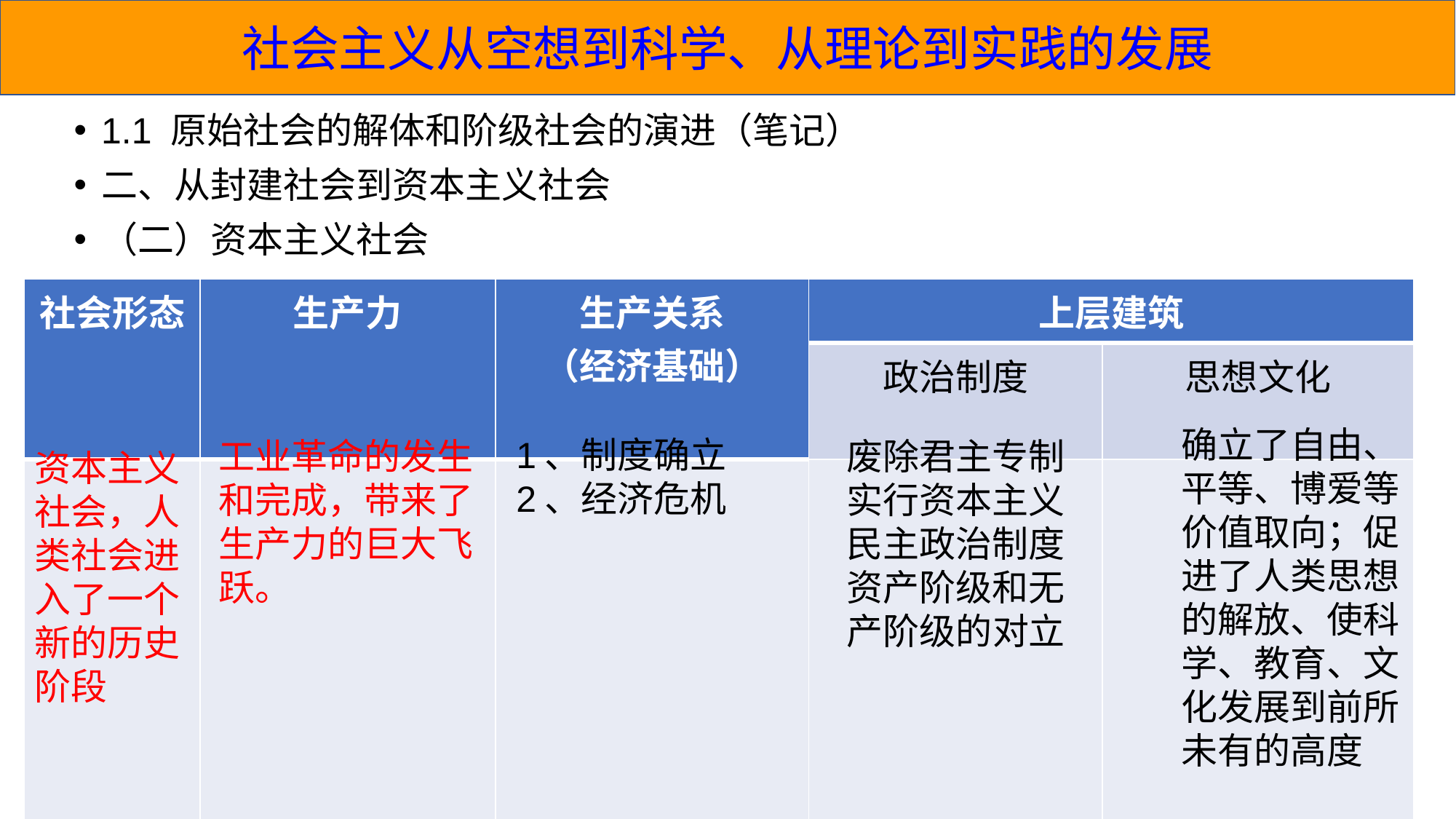

社会主义从空想到科学、从理论到实践的发展
1.1 原始社会的解体和阶级社会的演进（笔记）
二、从封建社会到资本主义社会
（二）资本主义社会
| 社会形态 | 生产力 | 生产关系 （经济基础） | 上层建筑 |  |
| --- | --- | --- | --- | --- |
|  |  |  | 政治制度 | 思想文化 |
|  |  |  |  |  |
确立了自由、平等、博爱等价值取向；促进了人类思想的解放、使科学、教育、文化发展到前所未有的高度
1、制度确立
2、经济危机
工业革命的发生和完成，带来了生产力的巨大飞跃。
废除君主专制
实行资本主义民主政治制度
资产阶级和无产阶级的对立

资本主义社会，人类社会进入了一个新的历史阶段